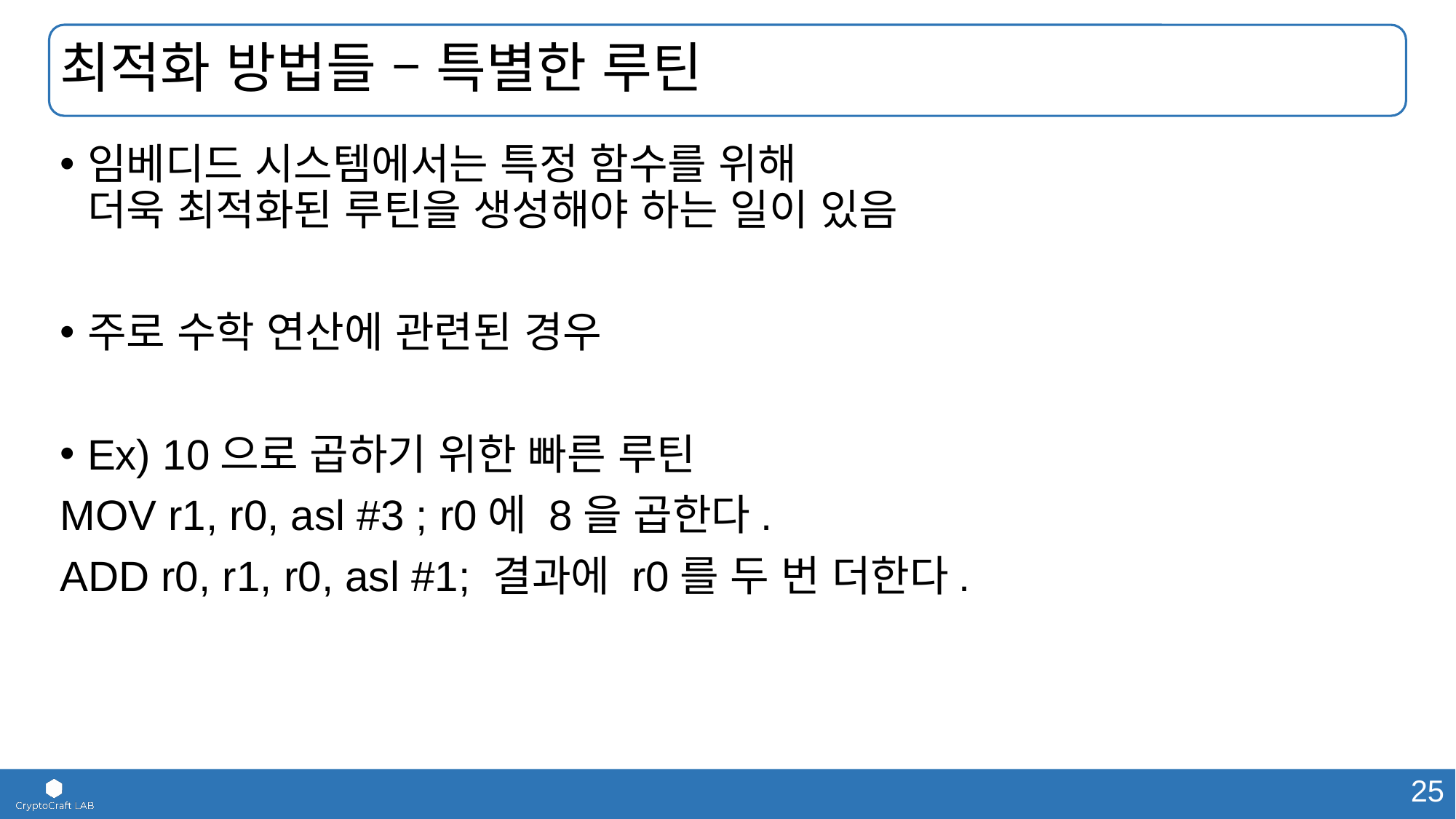

# 최적화 방법들 – 특별한 루틴
임베디드 시스템에서는 특정 함수를 위해
더욱 최적화된 루틴을 생성해야 하는 일이 있음

주로 수학 연산에 관련된 경우

Ex) 10으로 곱하기 위한 빠른 루틴
MOV r1, r0, asl #3 ; r0에 8을 곱한다.
ADD r0, r1, r0, asl #1; 결과에 r0를 두 번 더한다.